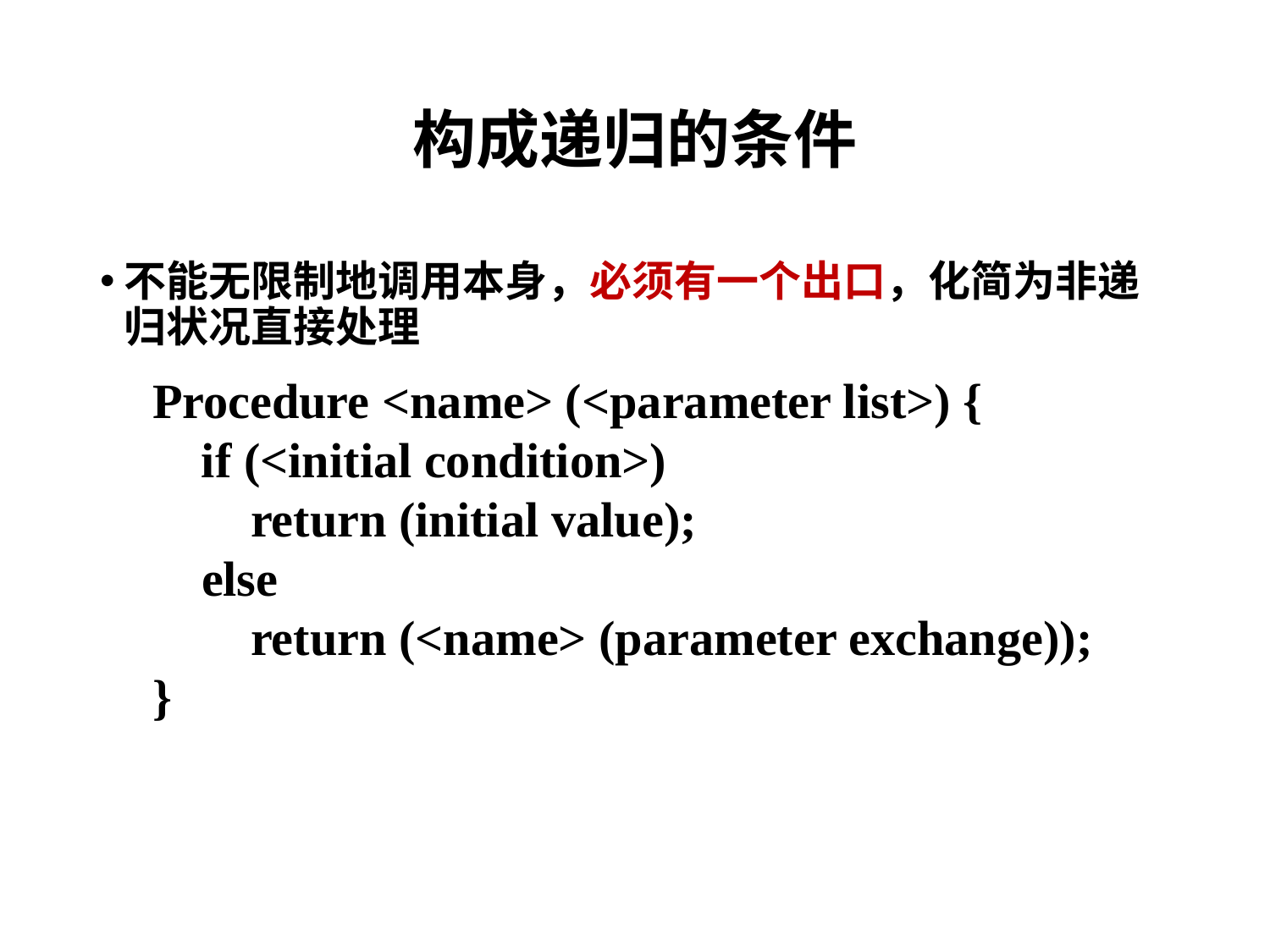

# 构成递归的条件
不能无限制地调用本身，必须有一个出口，化简为非递归状况直接处理
Procedure <name> (<parameter list>) {
    if (<initial condition>)
        return (initial value);
    else
        return (<name> (parameter exchange));
}